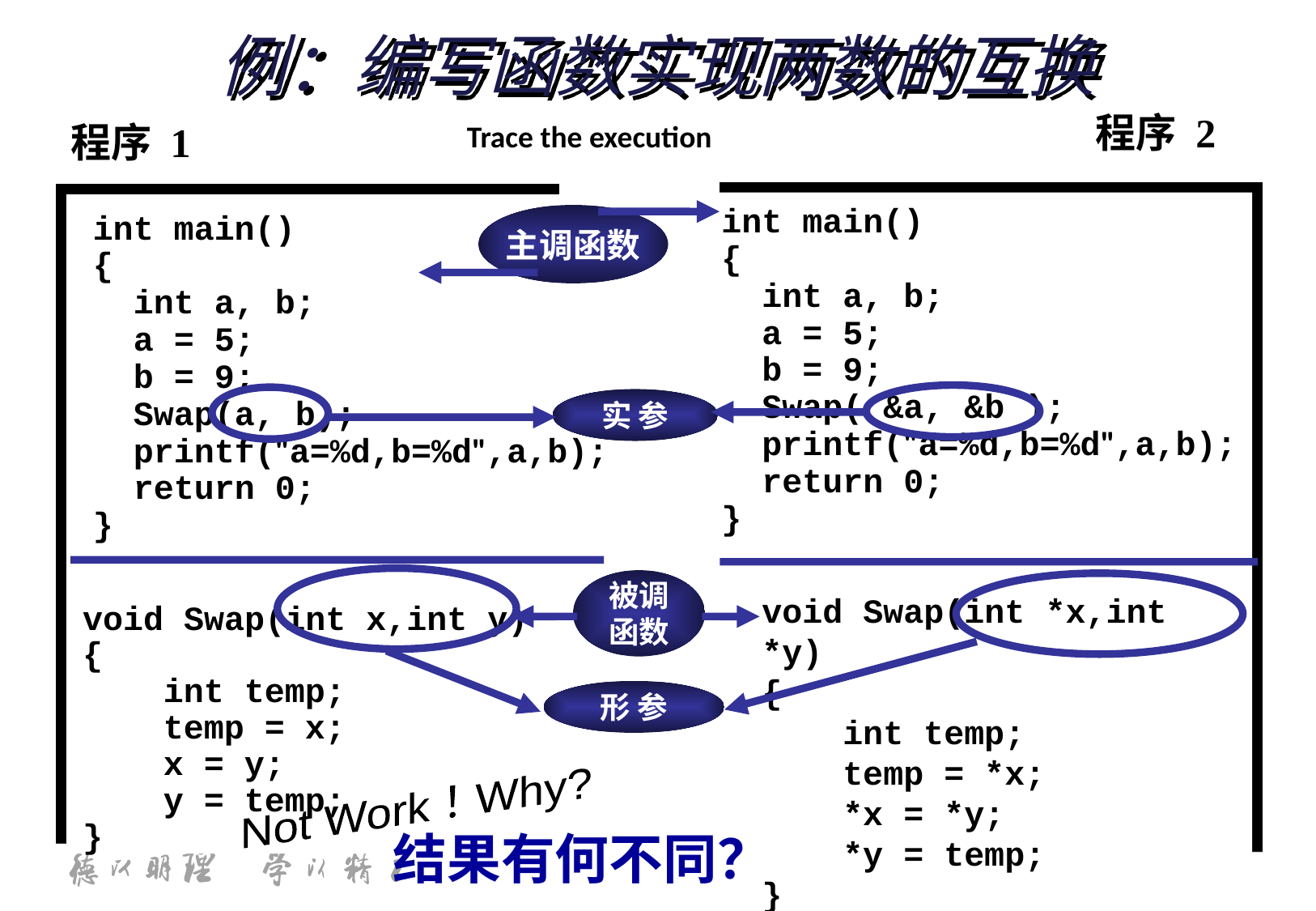

例：编写函数实现两数的互换
程序 2
程序 1
Trace the execution

int main()
{
  int a, b;
  a = 5;
  b = 9;
  Swap( &a, &b );
  printf("a=%d,b=%d",a,b);
  return 0;
}
int main()
{
  int a, b;
  a = 5;
  b = 9;
  Swap(a, b);
  printf("a=%d,b=%d",a,b);
  return 0;
}
主调函数

实 参

void Swap(int x,int y)
{
    int temp;
    temp = x;
    x = y;
    y = temp;
}

void Swap(int *x,int *y)
{
    int temp;
    temp = *x;
    *x = *y;
    *y = temp;
}

被调
函数

形 参
Not Work！Why?
结果有何不同？